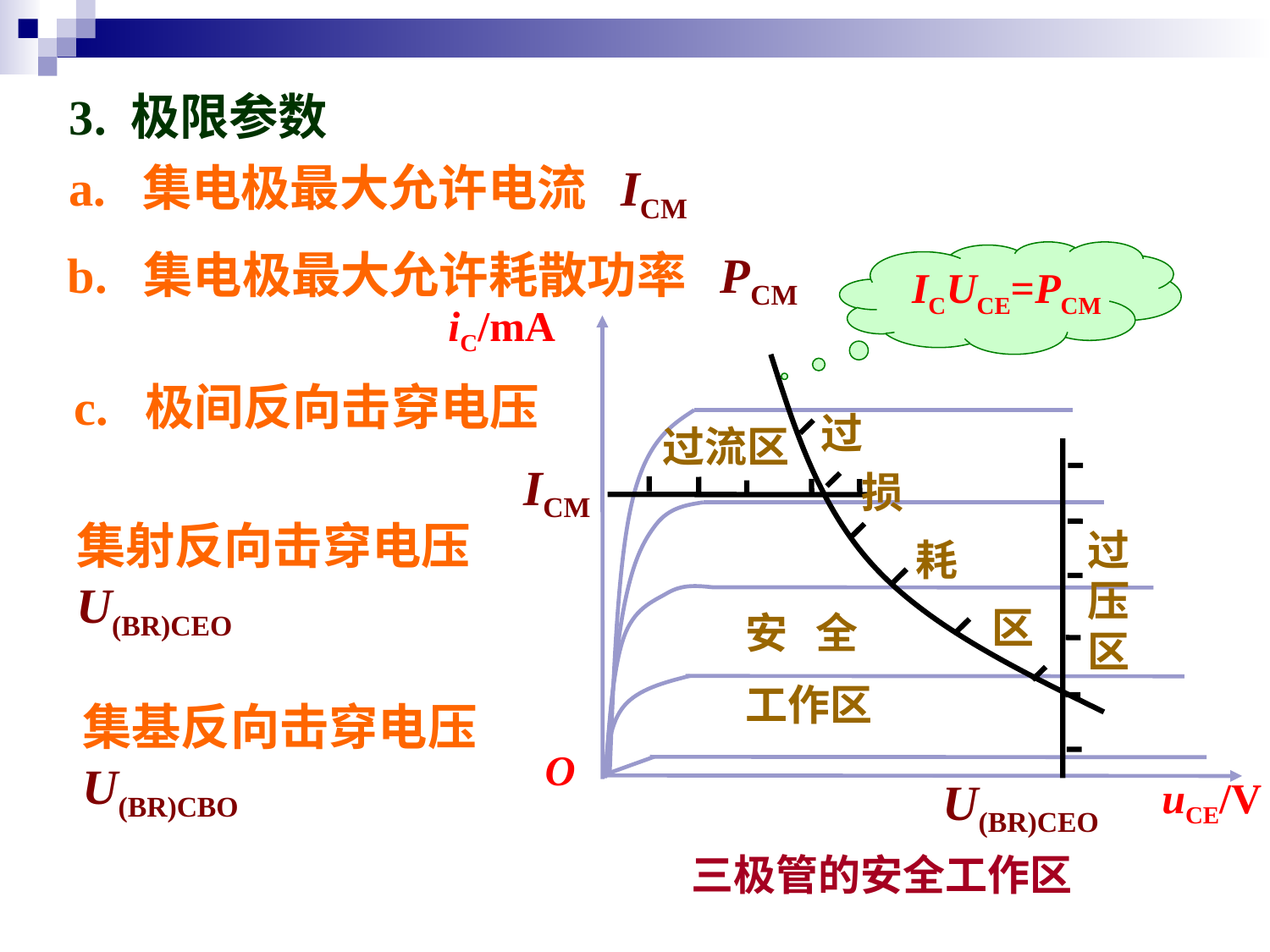

3. 极限参数
a.  集电极最大允许电流  ICM
b.  集电极最大允许耗散功率  PCM

ICUCE=PCM
iC/mA

O
uCE/V

c.  极间反向击穿电压
过
损
耗
区
过流区

ICM

集射反向击穿电压U(BR)CEO
过压区
安   全
工作区
集基反向击穿电压U(BR)CBO
U(BR)CEO
三极管的安全工作区

69